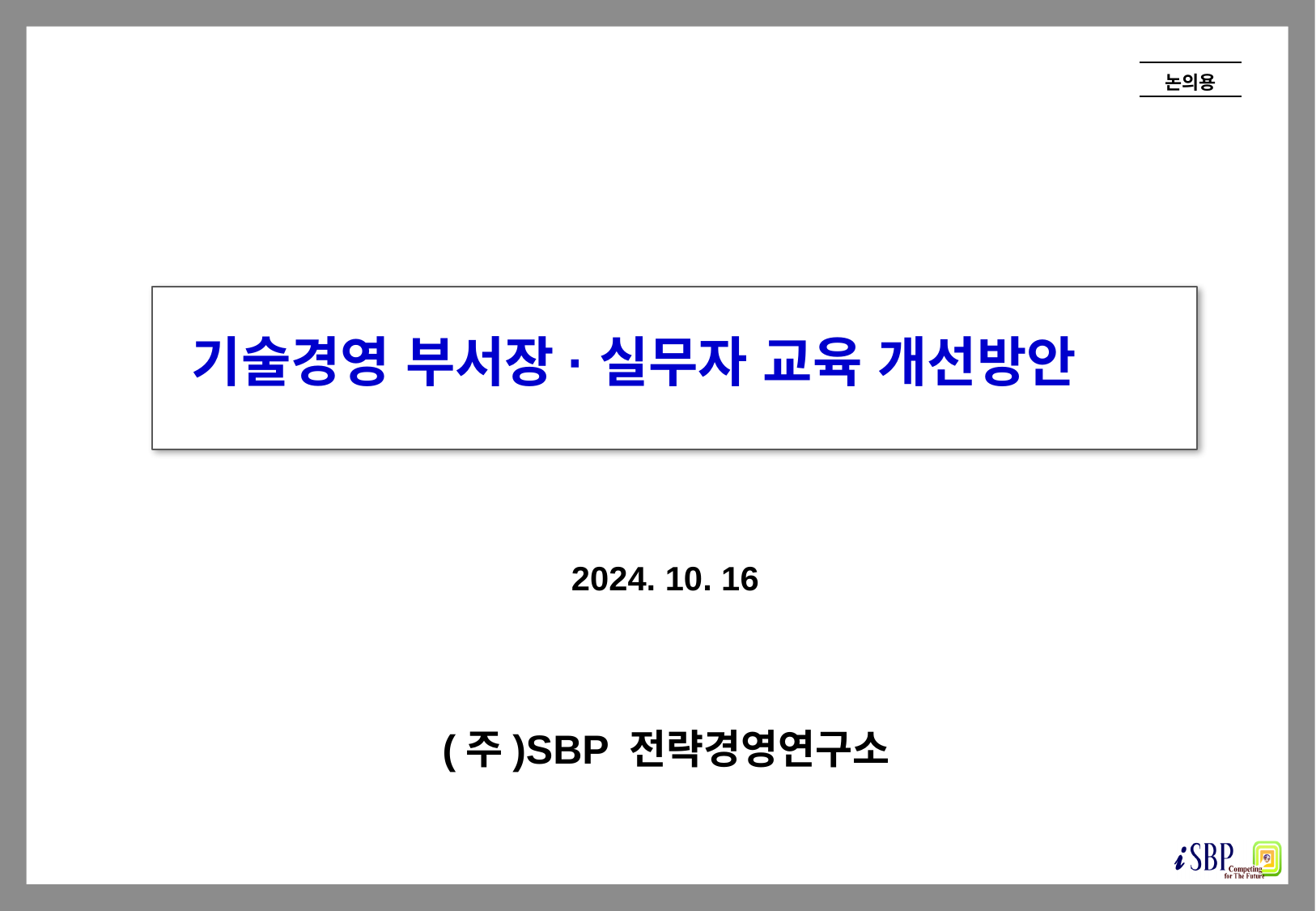

| 논의용 |
| --- |

# 기술경영 부서장·실무자 교육 개선방안
2024. 10. 16
(주)SBP 전략경영연구소